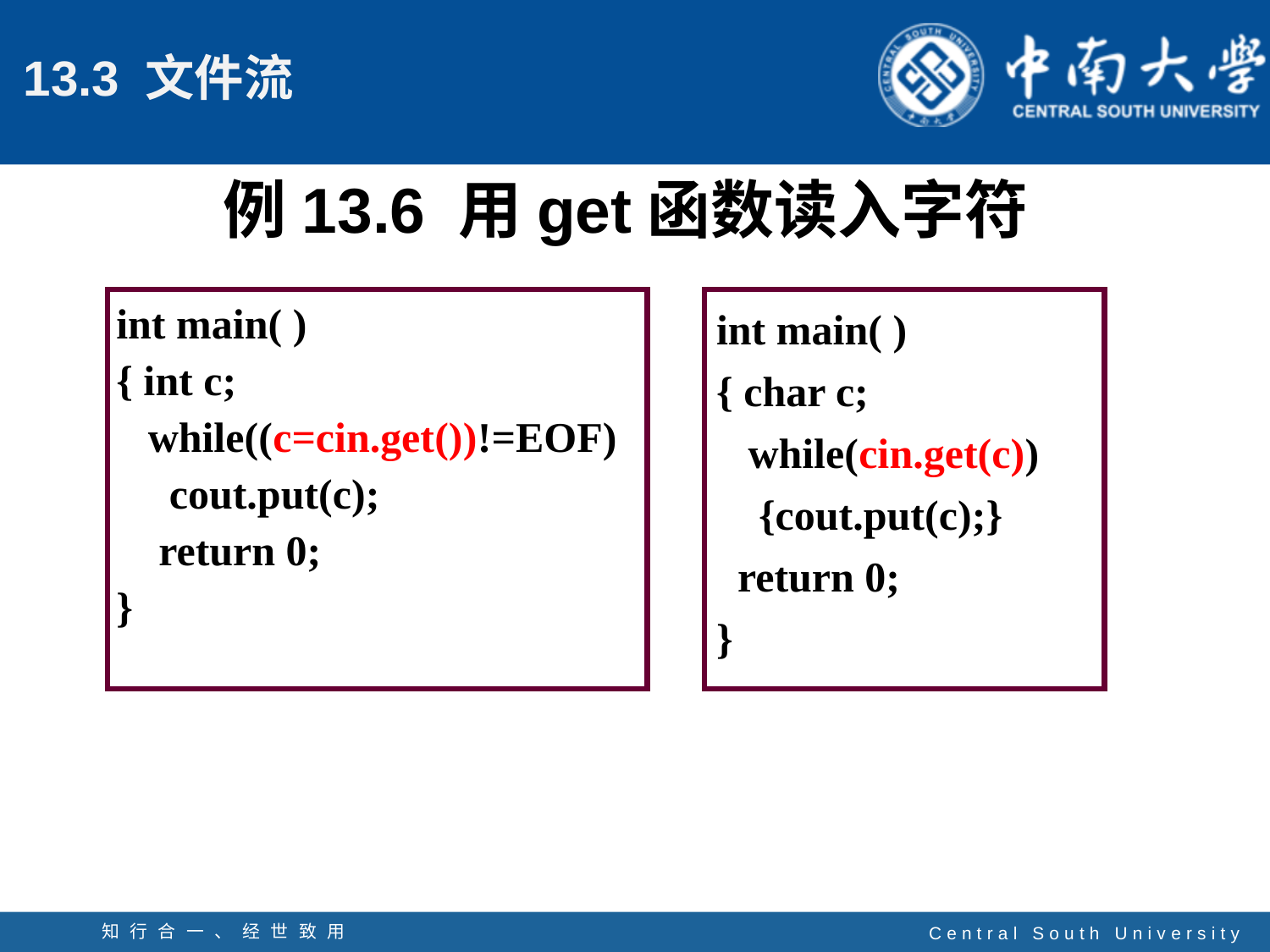

例13.6 用get函数读入字符
int main( )
{ int c;
   while((c=cin.get())!=EOF)
     cout.put(c);
    return 0;
}
int main( )
{ char c;
   while(cin.get(c))
    {cout.put(c);}
  return 0;
}

知行合一、经世致用
自强不息 厚德载物
Central South University
17